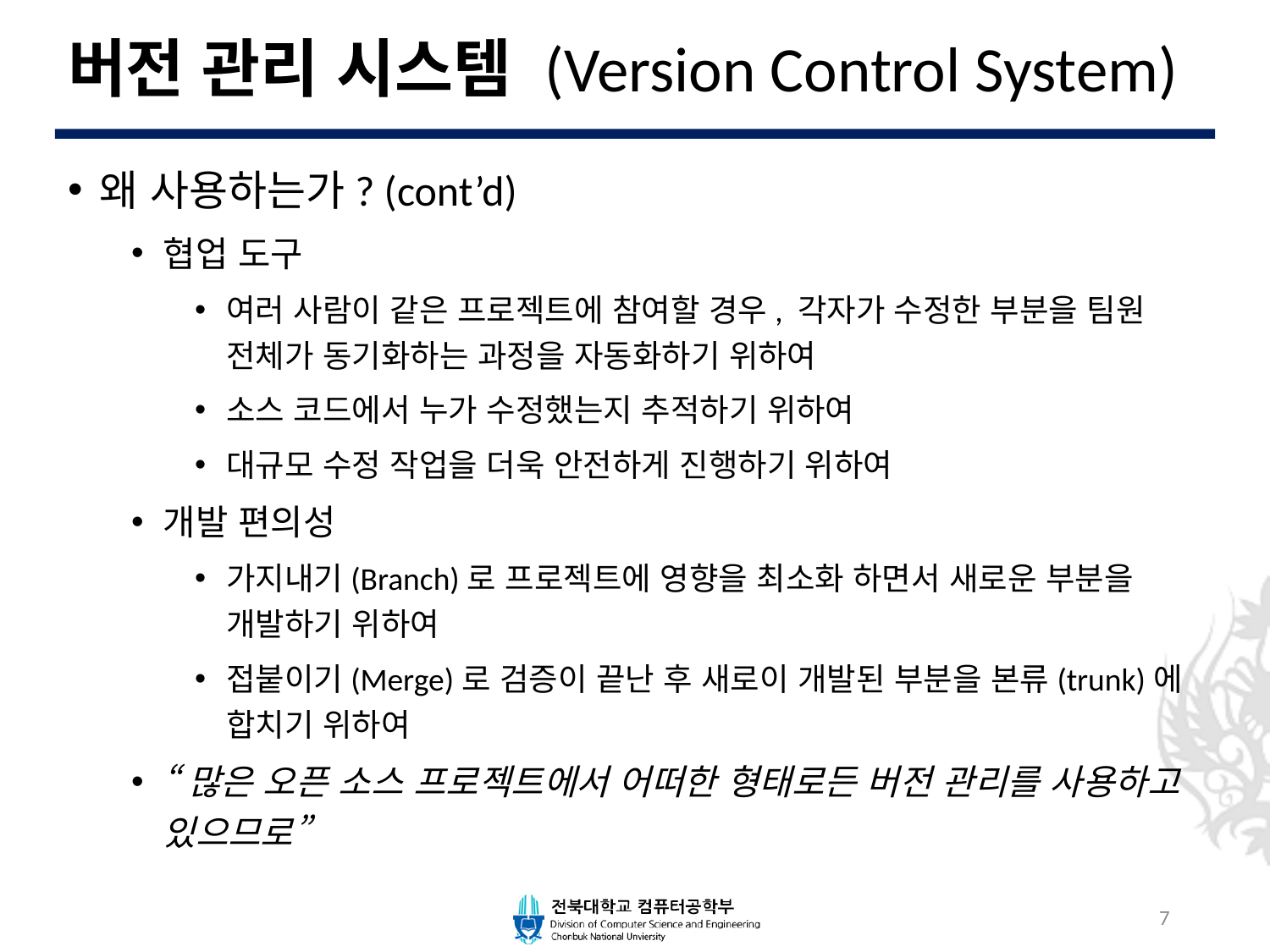

# 버전 관리 시스템 (Version Control System)
왜 사용하는가? (cont’d)
협업 도구
여러 사람이 같은 프로젝트에 참여할 경우, 각자가 수정한 부분을 팀원 전체가 동기화하는 과정을 자동화하기 위하여
소스 코드에서 누가 수정했는지 추적하기 위하여
대규모 수정 작업을 더욱 안전하게 진행하기 위하여
개발 편의성
가지내기(Branch)로 프로젝트에 영향을 최소화 하면서 새로운 부분을 개발하기 위하여
접붙이기(Merge)로 검증이 끝난 후 새로이 개발된 부분을 본류(trunk)에 합치기 위하여
“많은 오픈 소스 프로젝트에서 어떠한 형태로든 버전 관리를 사용하고 있으므로”
7